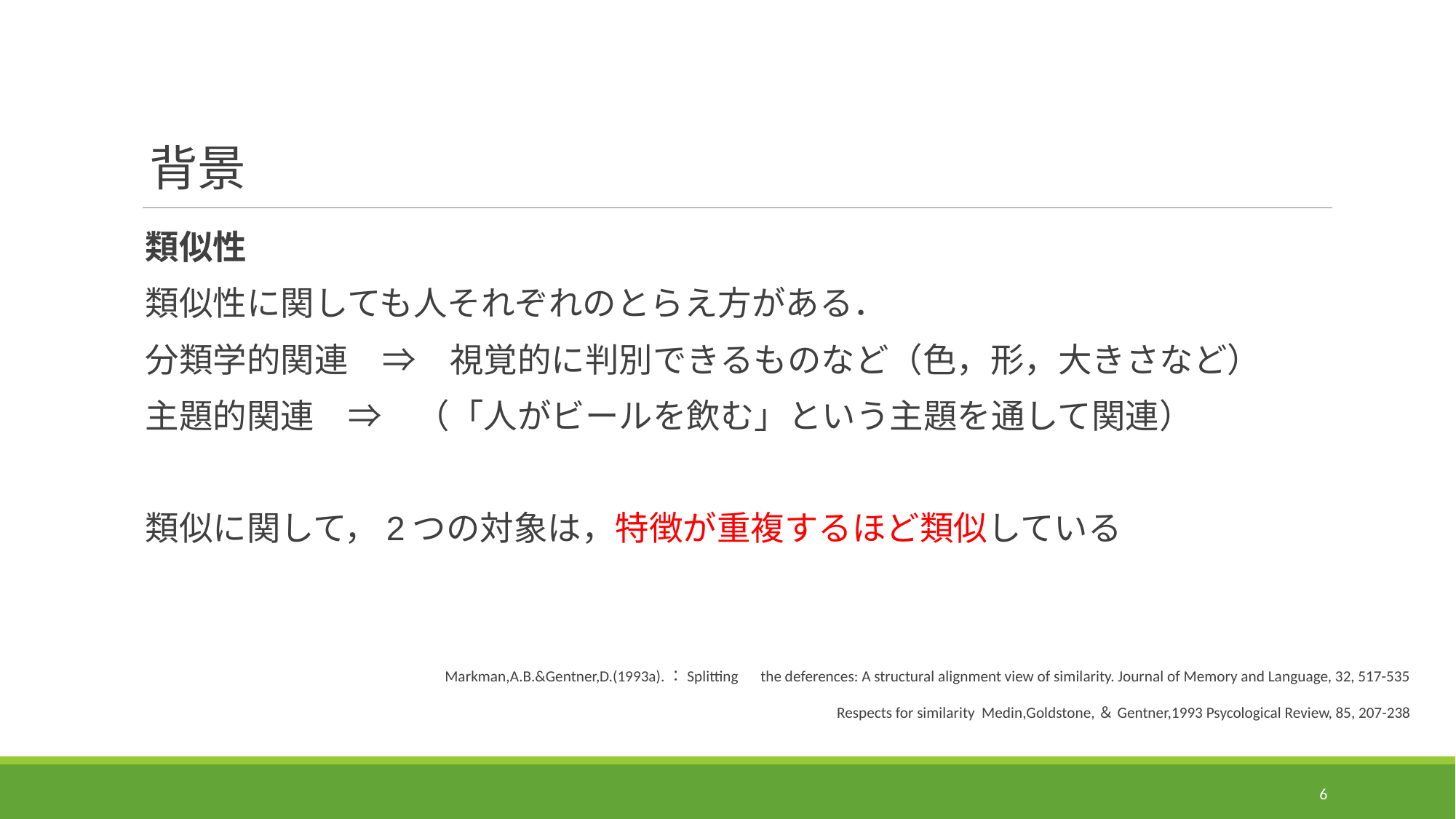

# 背景
類似性
類似性に関しても人それぞれのとらえ方がある．
分類学的関連　⇒　視覚的に判別できるものなど（色，形，大きさなど）
主題的関連　⇒　（「人がビールを飲む」という主題を通して関連）

類似に関して，2つの対象は，特徴が重複するほど類似している

Markman,A.B.&Gentner,D.(1993a).：Splitting　the deferences: A structural alignment view of similarity. Journal of Memory and Language, 32, 517-535
Respects for similarity  Medin,Goldstone,＆Gentner,1993 Psycological Review, 85, 207-238

6